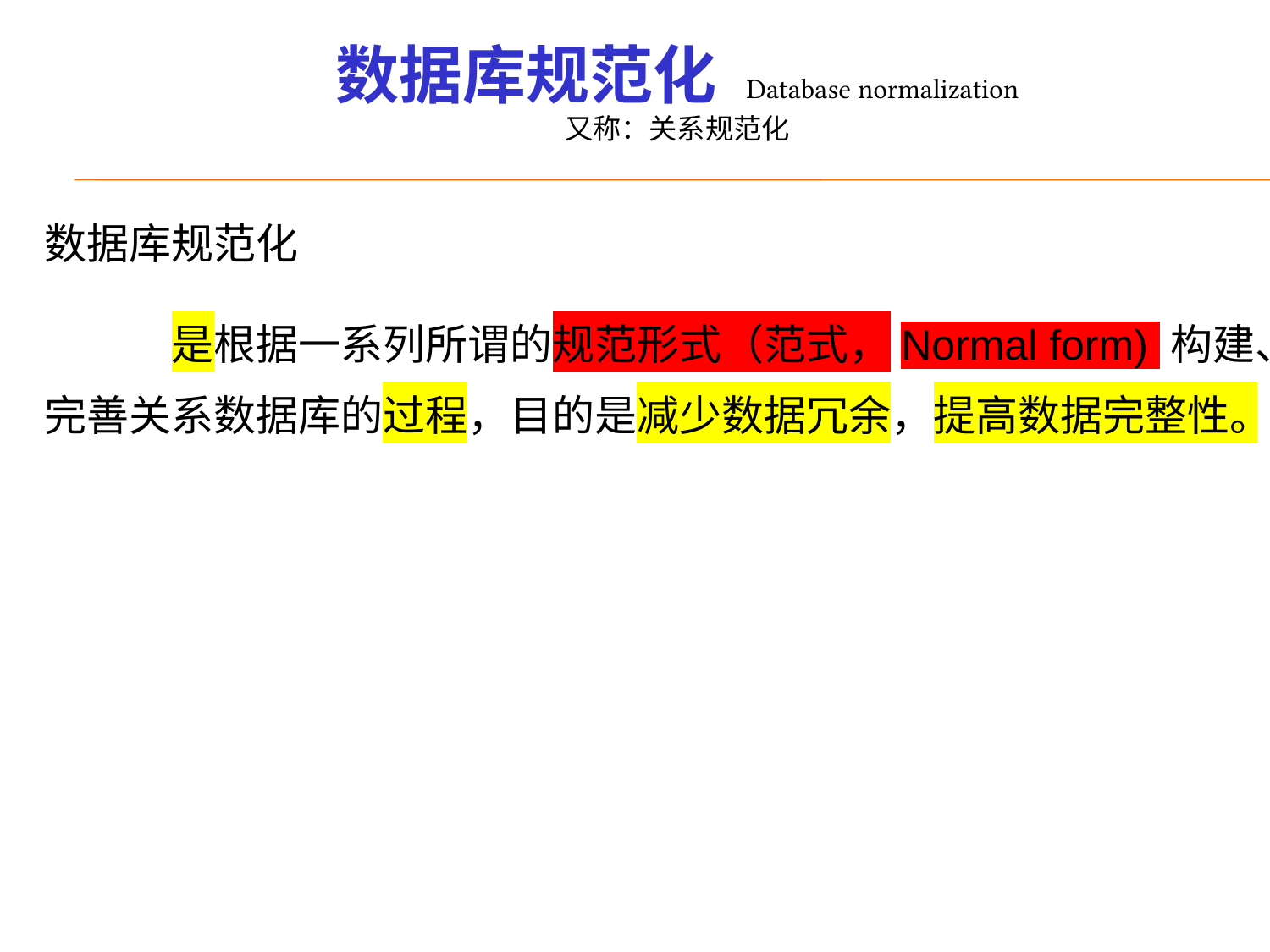

# 数据库规范化 Database normalization 又称：关系规范化
数据库规范化
	是根据一系列所谓的规范形式（范式，Normal form) 构建、完善关系数据库的过程，目的是减少数据冗余，提高数据完整性。